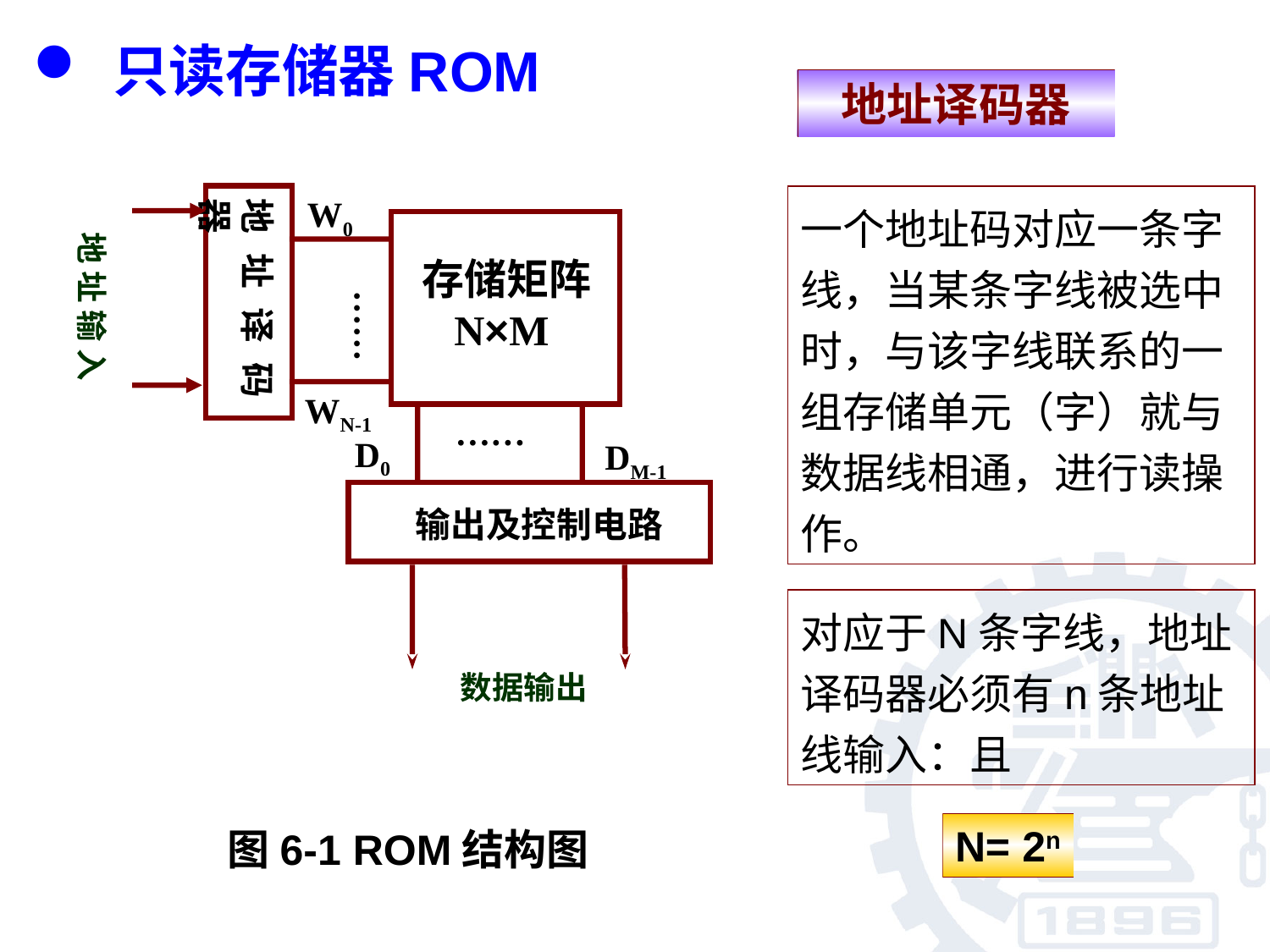

只读存储器ROM
地址译码器

地 址 译 码 器

地 址 输 入

W0

……

WN-1
一个地址码对应一条字线，当某条字线被选中时，与该字线联系的一组存储单元（字）就与数据线相通，进行读操作。

存储矩阵
   N×M
……

D0
DM-1

    输出及控制电路

 数据输出
对应于N条字线，地址译码器必须有n条地址线输入：且
N= 2n
图6-1 ROM结构图